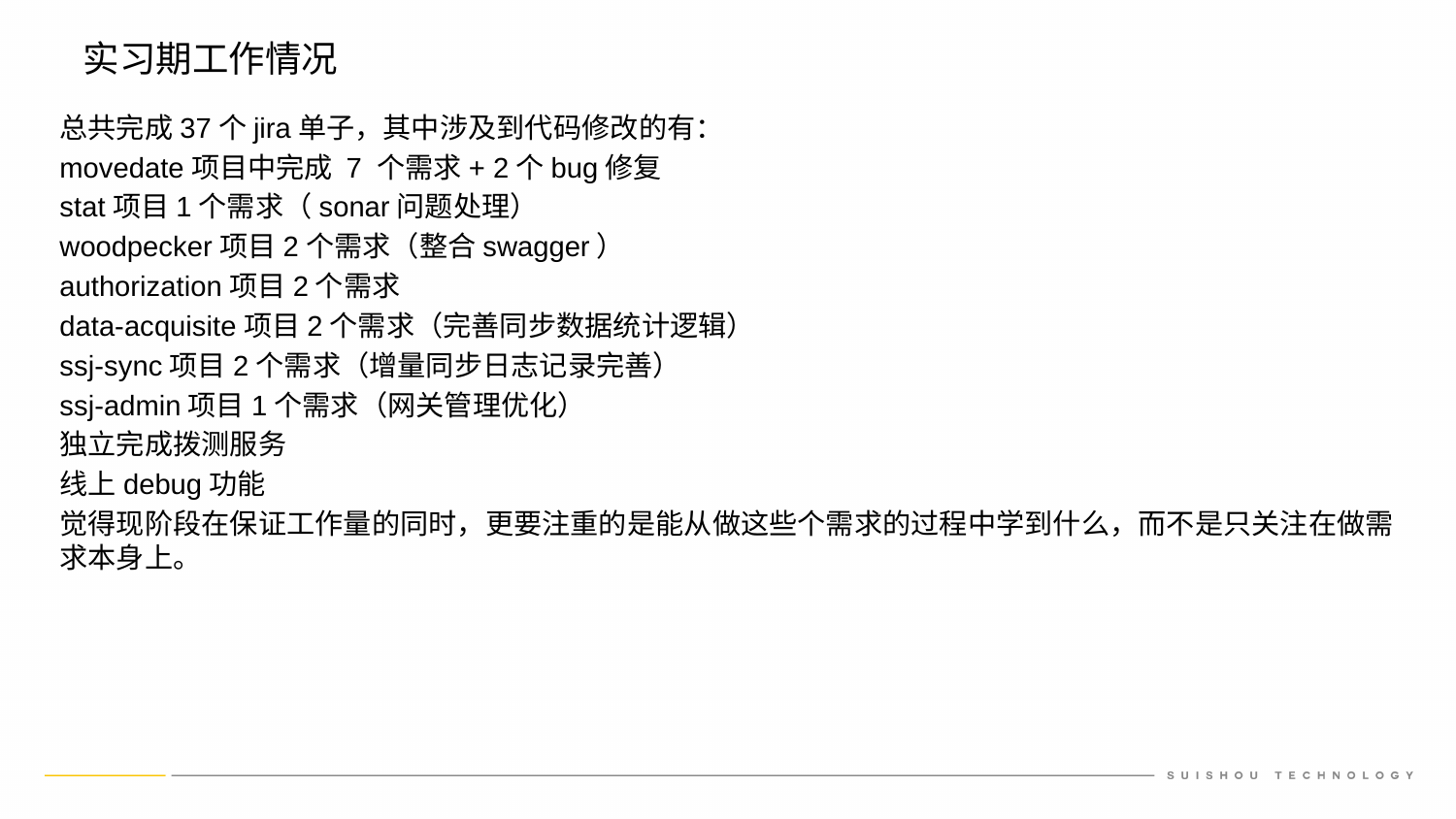

实习期工作情况
总共完成37个jira单子，其中涉及到代码修改的有：
movedate项目中完成 7 个需求+ 2个bug修复
stat项目1个需求（sonar问题处理）
woodpecker项目2个需求（整合swagger）
authorization项目2个需求
data-acquisite项目2个需求（完善同步数据统计逻辑）
ssj-sync项目2个需求（增量同步日志记录完善）
ssj-admin项目1个需求（网关管理优化）
独立完成拨测服务
线上debug功能
觉得现阶段在保证工作量的同时，更要注重的是能从做这些个需求的过程中学到什么，而不是只关注在做需求本身上。